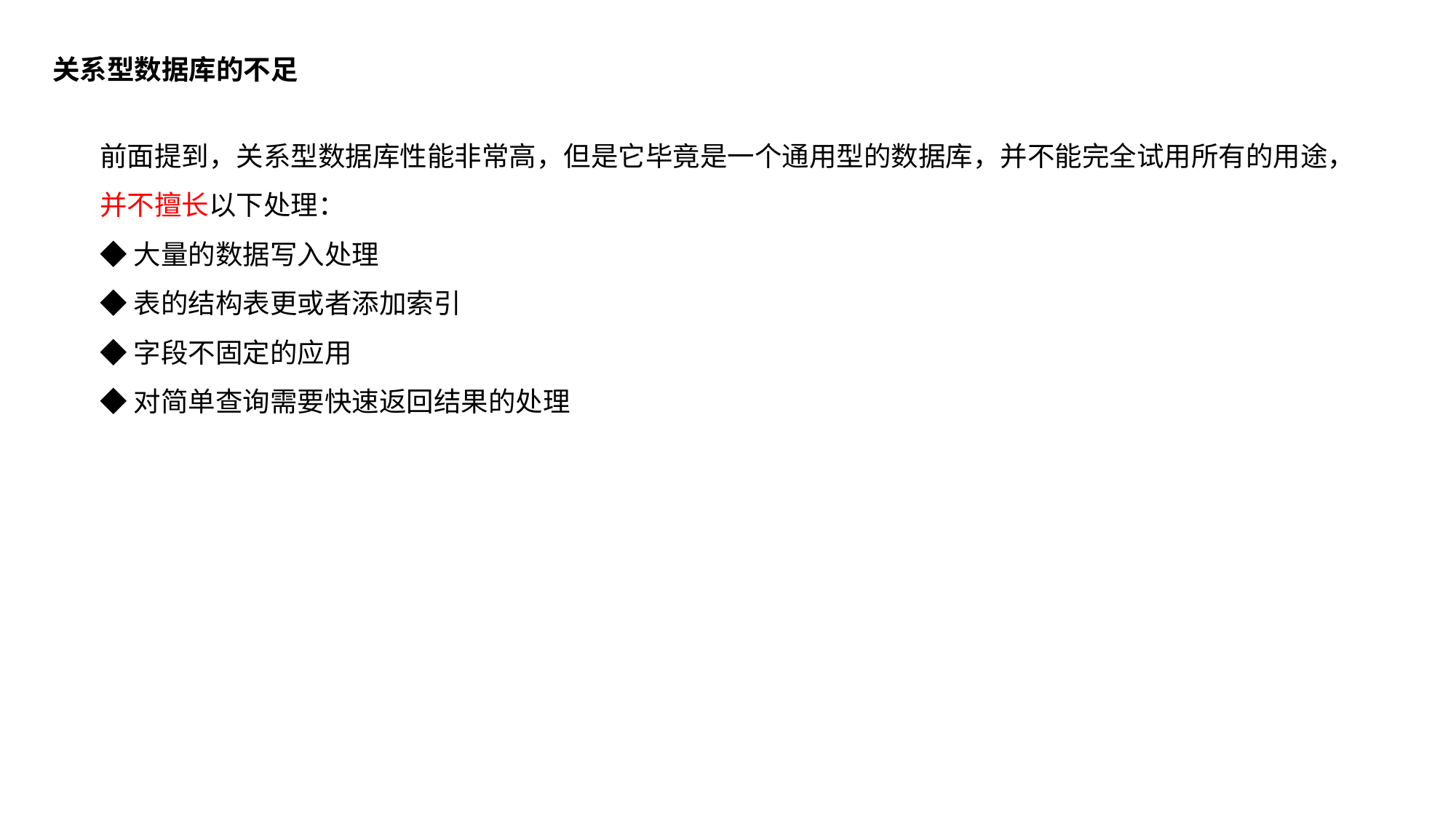

关系型数据库的不足
前面提到，关系型数据库性能非常高，但是它毕竟是一个通用型的数据库，并不能完全试用所有的用途，
并不擅长以下处理：
◆大量的数据写入处理
◆表的结构表更或者添加索引
◆字段不固定的应用
◆对简单查询需要快速返回结果的处理